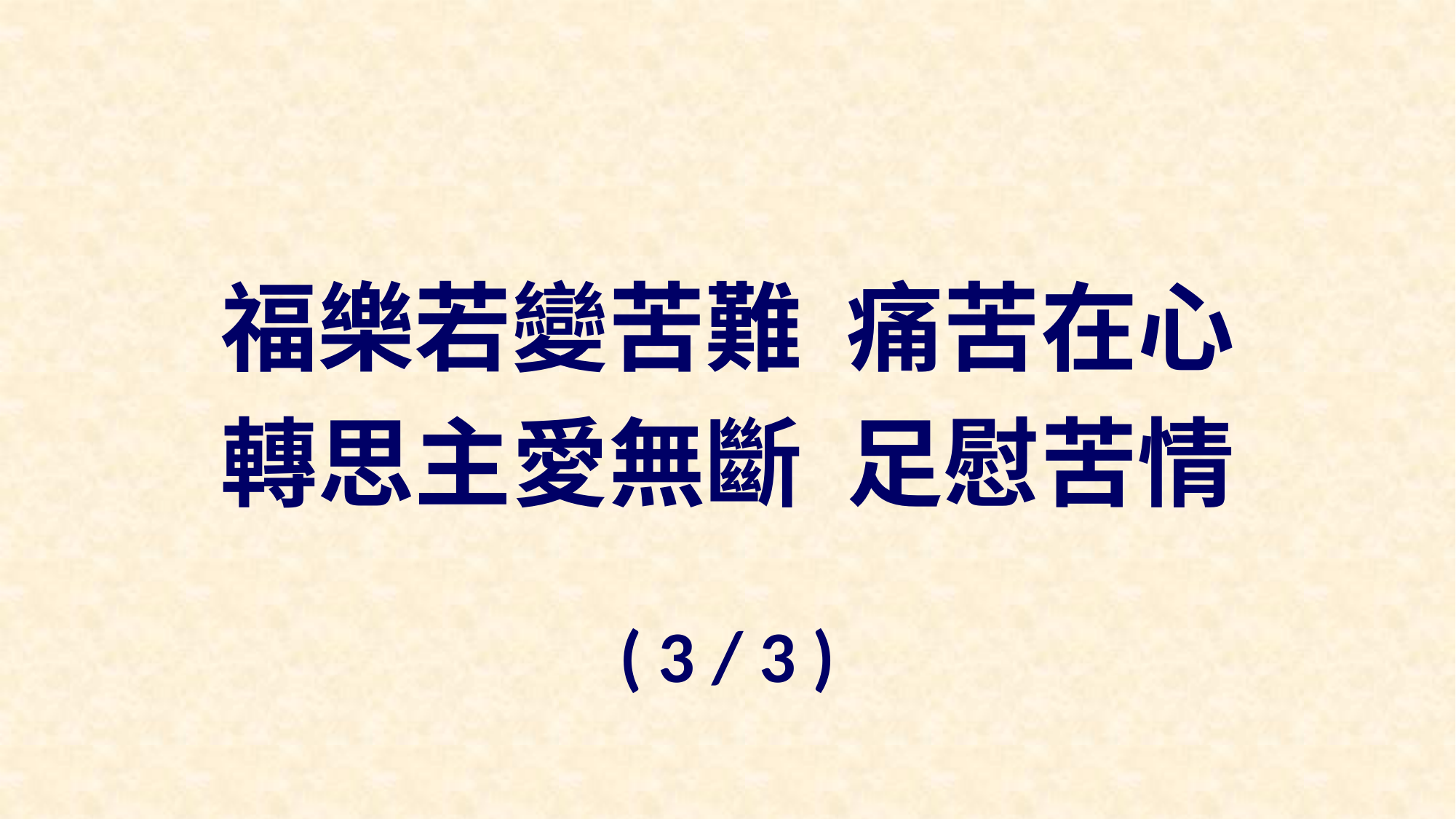

福樂若變苦難  痛苦在心
轉思主愛無斷  足慰苦情
( 3 / 3 )